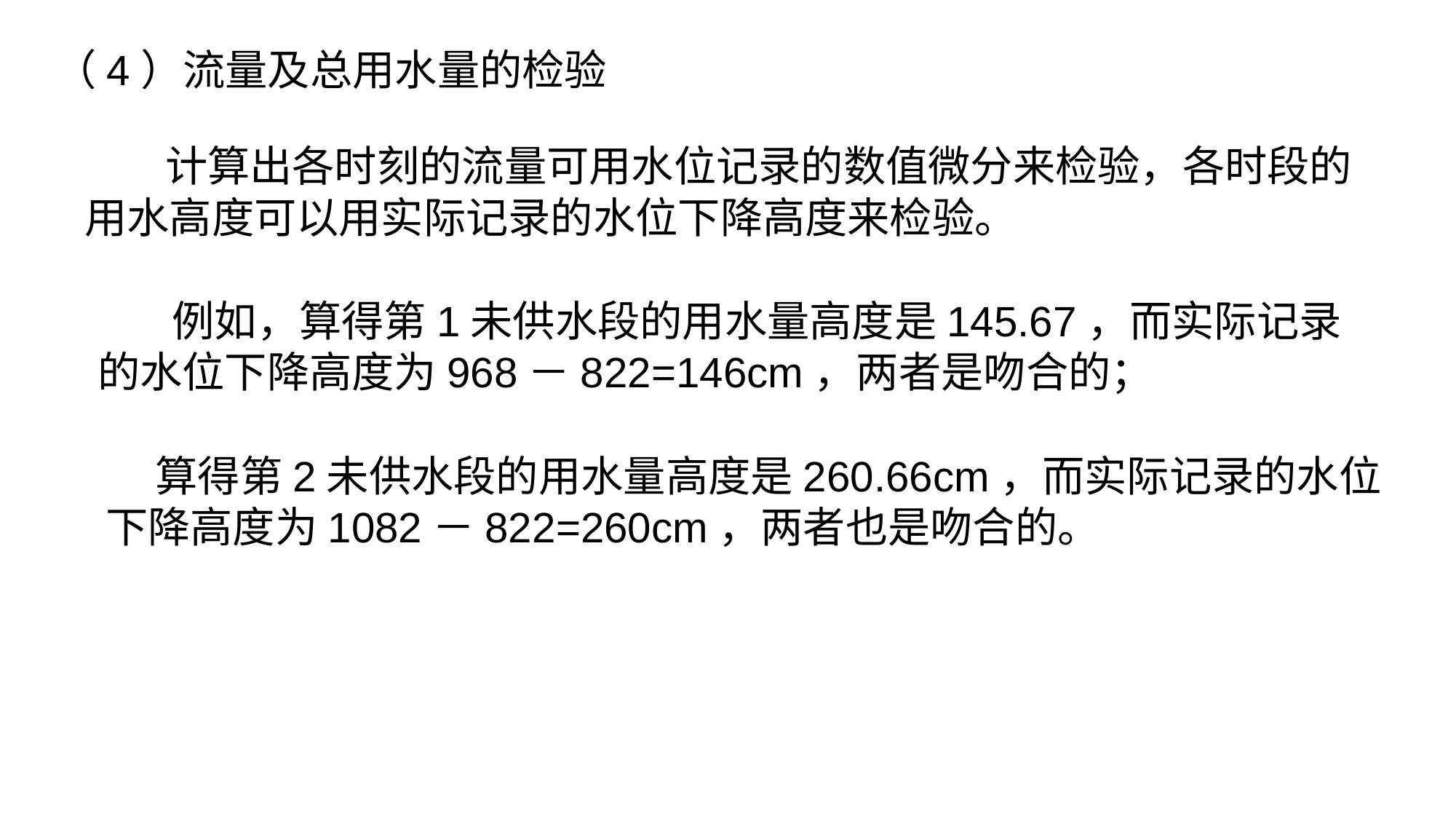

（4）流量及总用水量的检验
            计算出各时刻的流量可用水位记录的数值微分来检验，各时段的用水高度可以用实际记录的水位下降高度来检验。
           例如，算得第1未供水段的用水量高度是145.67，而实际记录的水位下降高度为968－822=146cm，两者是吻合的；
       算得第2未供水段的用水量高度是260.66cm，而实际记录的水位下降高度为1082－822=260cm，两者也是吻合的。